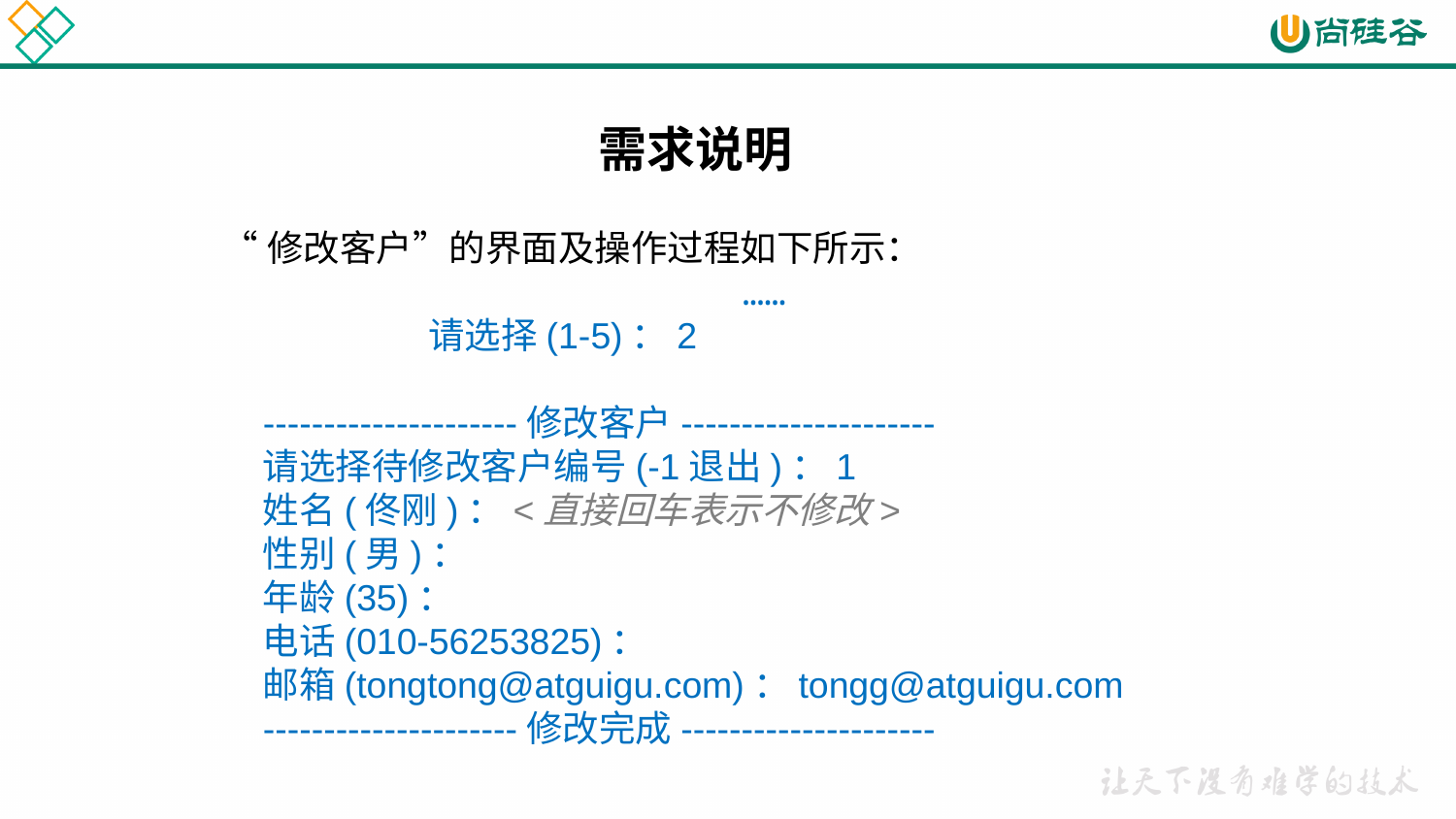

需求说明
“修改客户”的界面及操作过程如下所示：
				……
                   请选择(1-5)：2

---------------------修改客户---------------------
请选择待修改客户编号(-1退出)：1
姓名(佟刚)：<直接回车表示不修改>
性别(男)：
年龄(35)：
电话(010-56253825)：
邮箱(tongtong@atguigu.com)：tongg@atguigu.com
---------------------修改完成---------------------